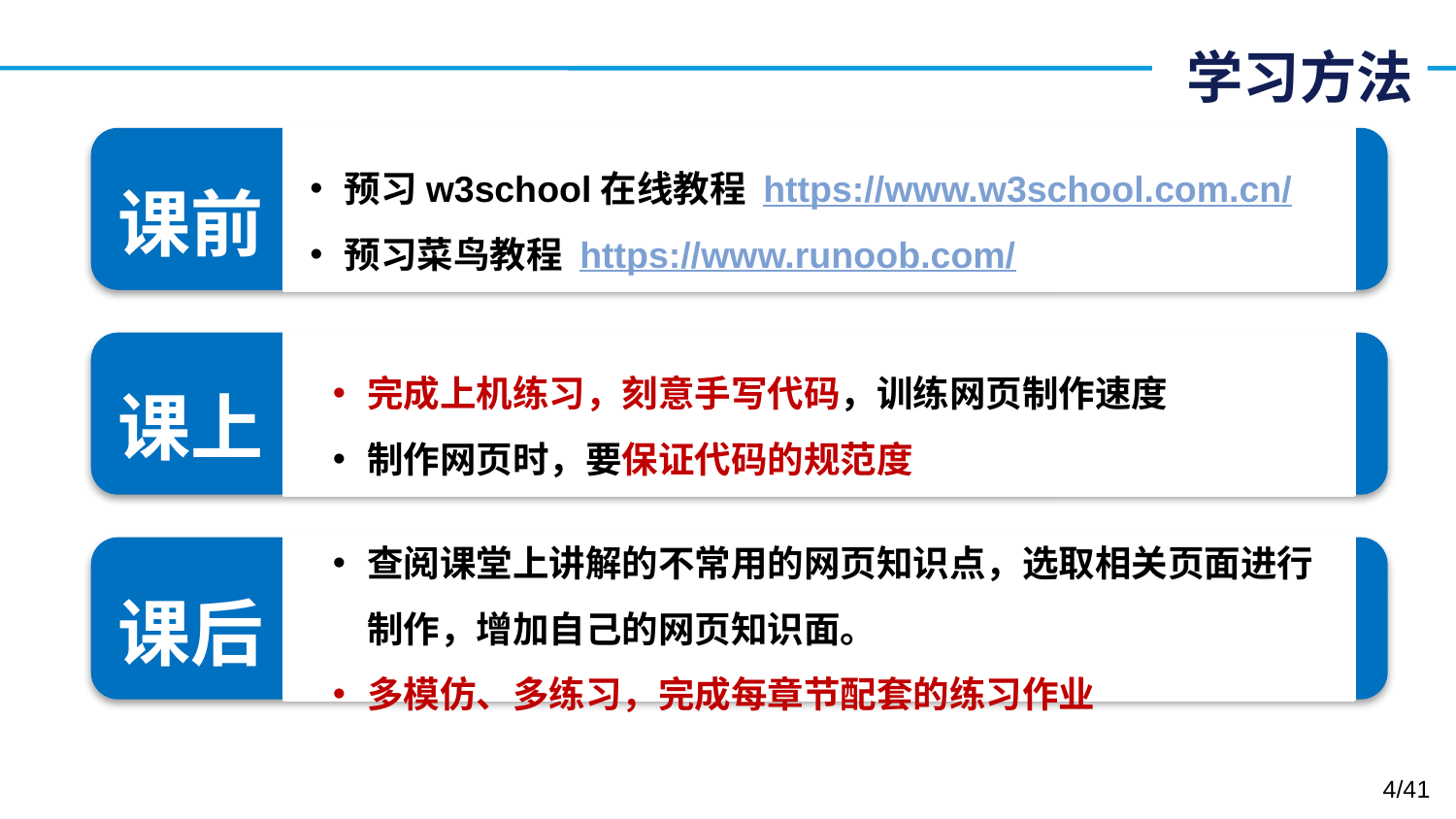

# 学习方法

预习w3school在线教程 https://www.w3school.com.cn/
预习菜鸟教程 https://www.runoob.com/
课前

完成上机练习，刻意手写代码，训练网页制作速度
制作网页时，要保证代码的规范度
课上
查阅课堂上讲解的不常用的网页知识点，选取相关页面进行制作，增加自己的网页知识面。
多模仿、多练习，完成每章节配套的练习作业

课后
4/41